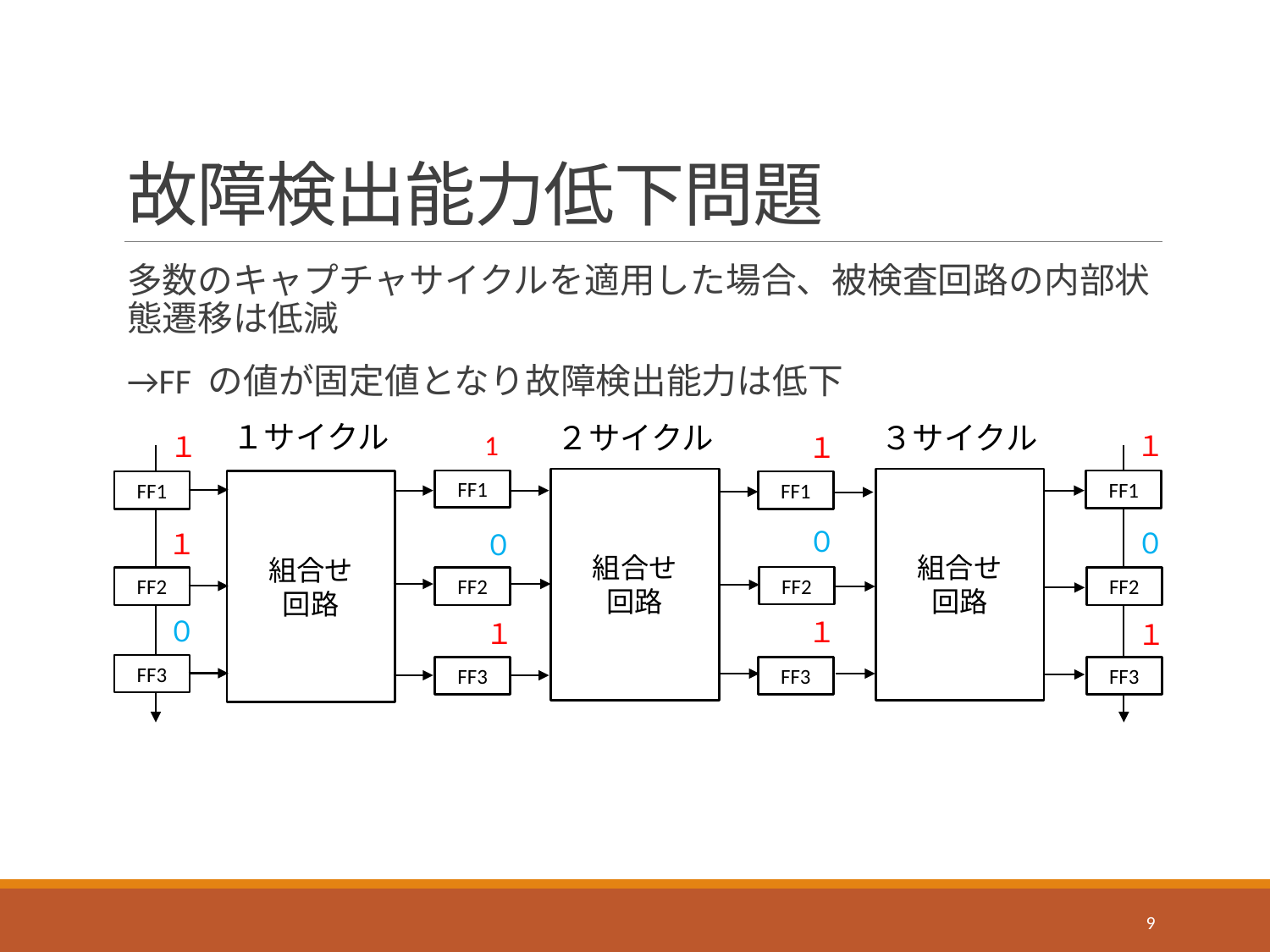

# 故障検出能力低下問題
多数のキャプチャサイクルを適用した場合、被検査回路の内部状態遷移は低減
→FF の値が固定値となり故障検出能力は低下
１サイクル
２サイクル
３サイクル
組合せ
回路
組合せ
回路
FF1
組合せ
回路
FF1
FF2
FF2
FF3
FF3
FF1
FF1
FF2
FF2
FF3
FF3
1
１
１
１
０
０
１
０
０
１
１
１
9